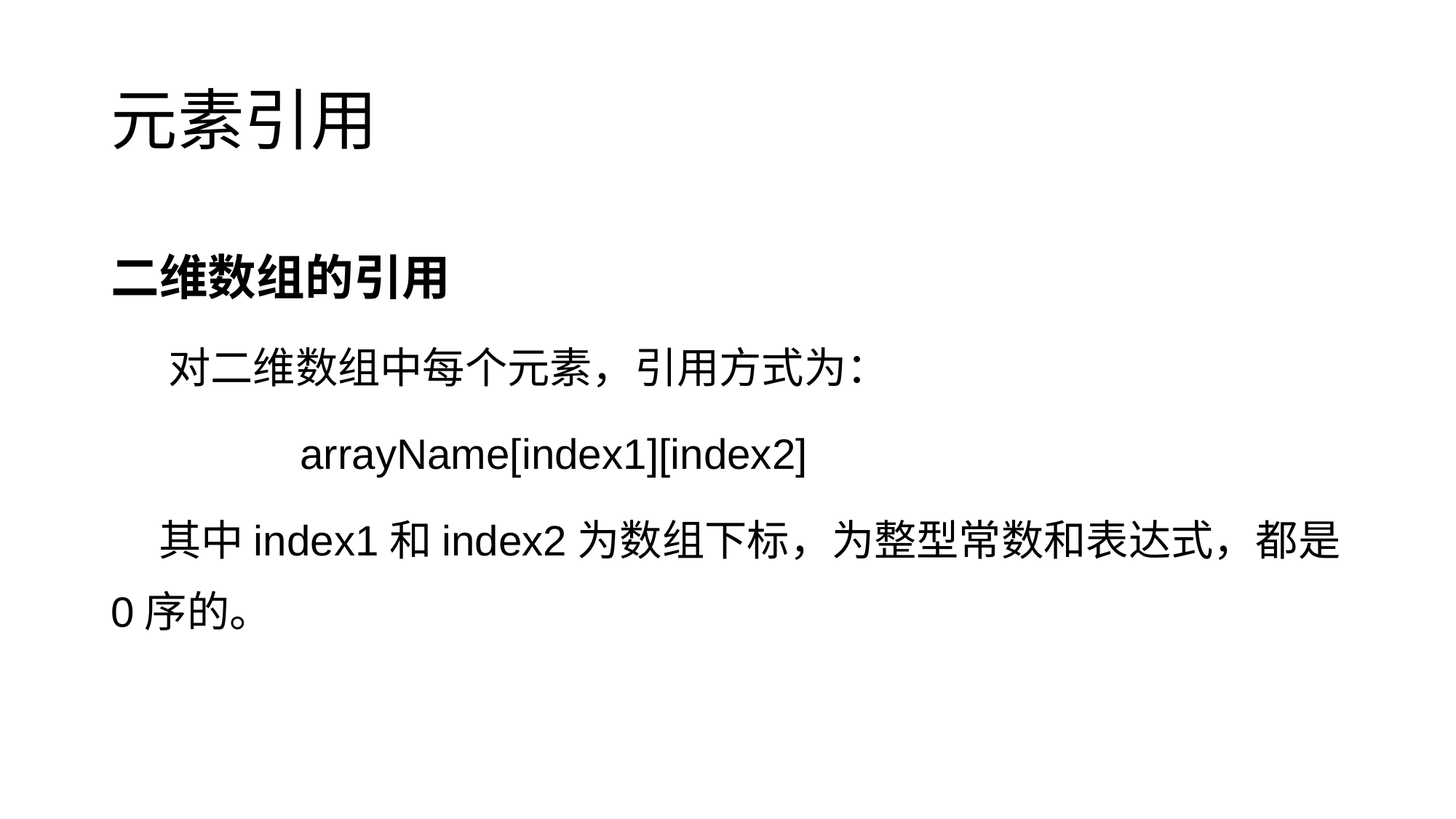

# 元素引用
二维数组的引用
     对二维数组中每个元素，引用方式为：
                arrayName[index1][index2]
    其中index1和index2为数组下标，为整型常数和表达式，都是0序的。